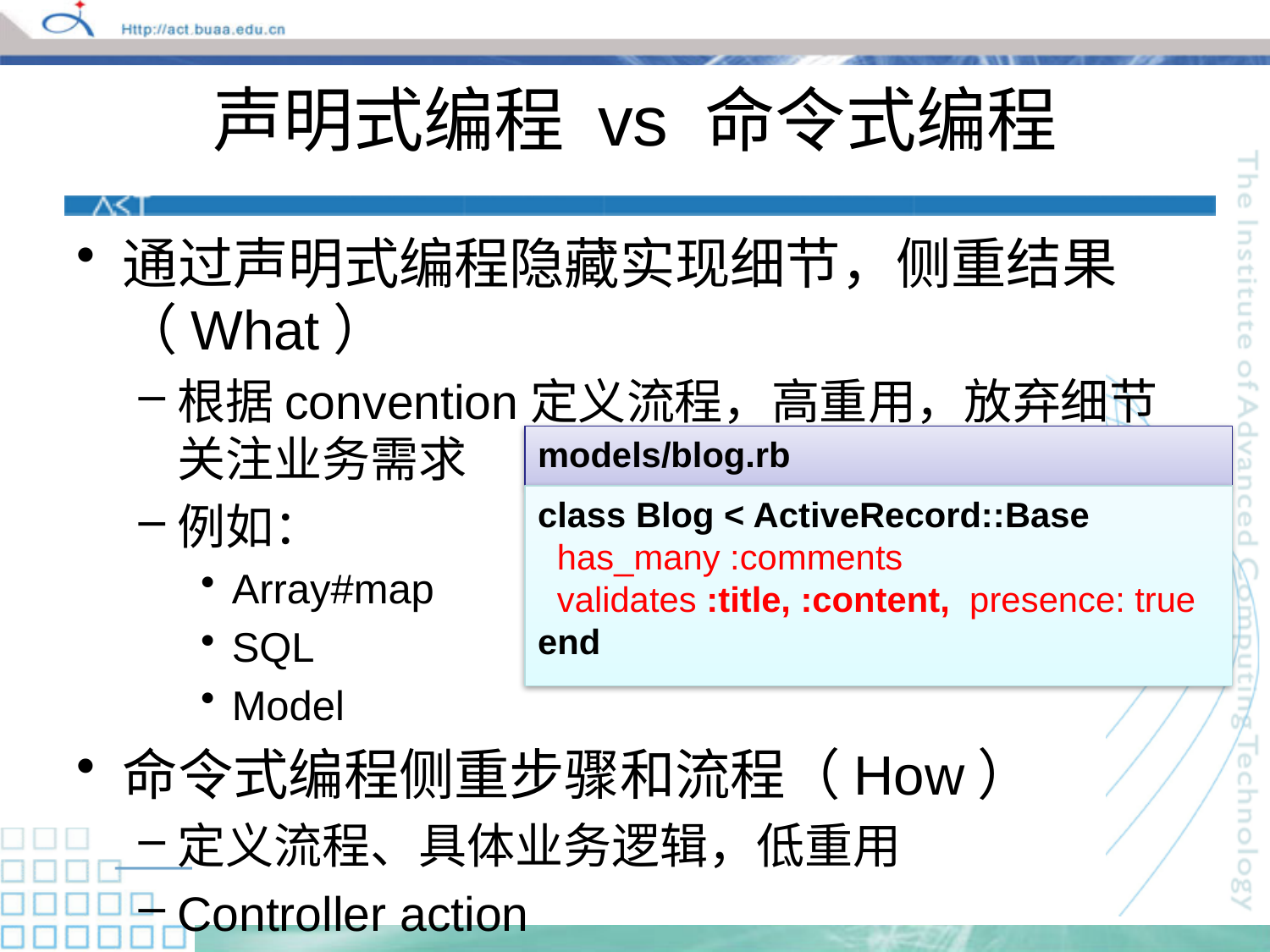

# 声明式编程 vs 命令式编程
通过声明式编程隐藏实现细节，侧重结果（What）
根据convention定义流程，高重用，放弃细节关注业务需求
例如：
Array#map
SQL
Model
命令式编程侧重步骤和流程（How）
定义流程、具体业务逻辑，低重用
Controller action
models/blog.rb
class Blog < ActiveRecord::Base
  has_many :comments
  validates :title, :content,  presence: true
end